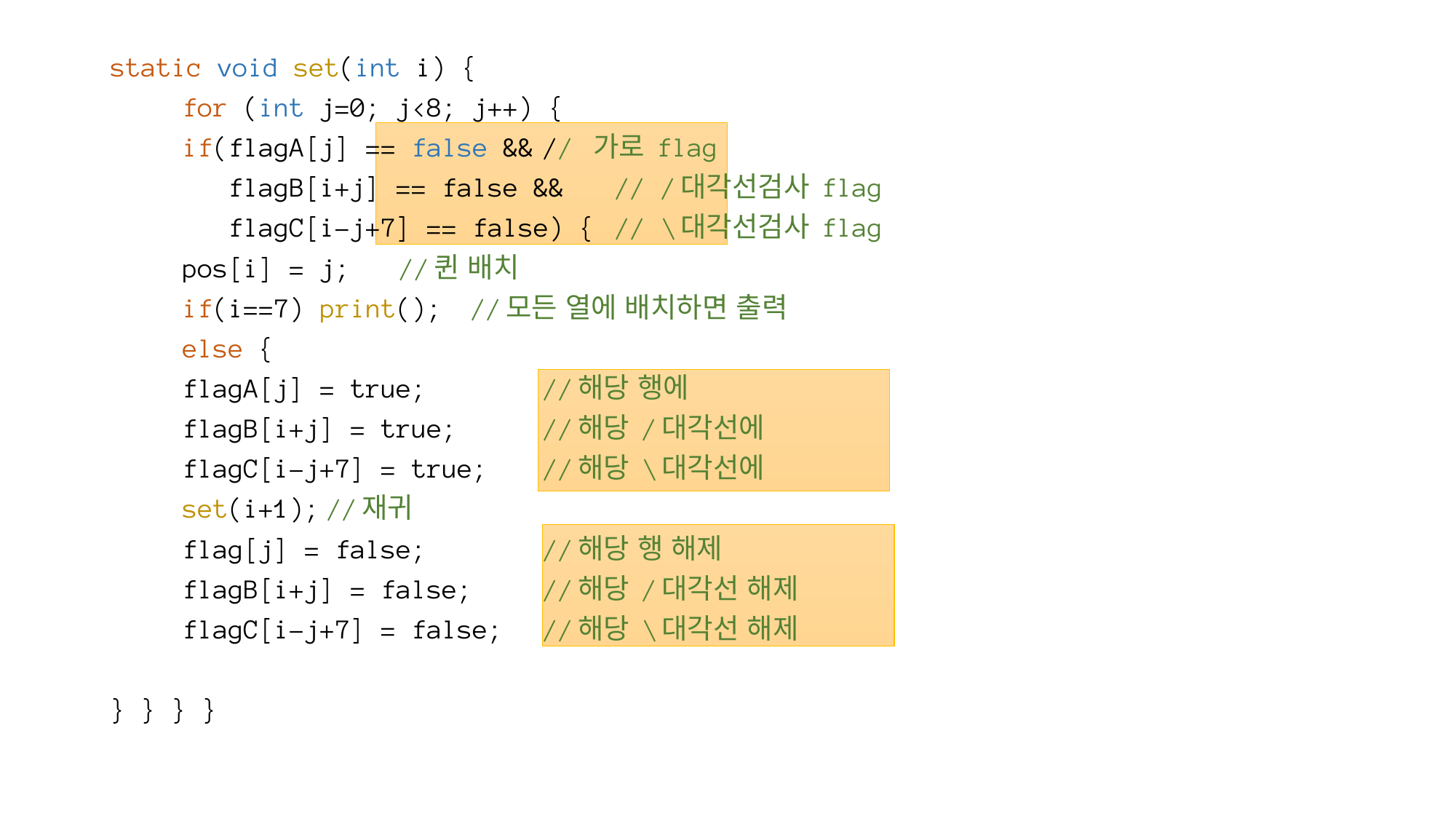

static void set(int i) {
	for (int j=0; j<8; j++) {
		if(flagA[j] == false &&		// 가로 flag
		   flagB[i+j] == false &&		// /대각선검사 flag
		   flagC[i-j+7] == false) {	// \대각선검사 flag
			pos[i] = j;		//퀸 배치
			if(i==7) print();	//모든 열에 배치하면 출력
			else {
				flagA[j] = true; 		//해당 행에
				flagB[i+j] = true; 		//해당 /대각선에
				flagC[i-j+7] = true;	//해당 \대각선에
				set(i+1);			//재귀
				flag[j] = false; 		//해당 행 해제
				flagB[i+j] = false; 	//해당 /대각선 해제
				flagC[i-j+7] = false;	//해당 \대각선 해제

} } } }